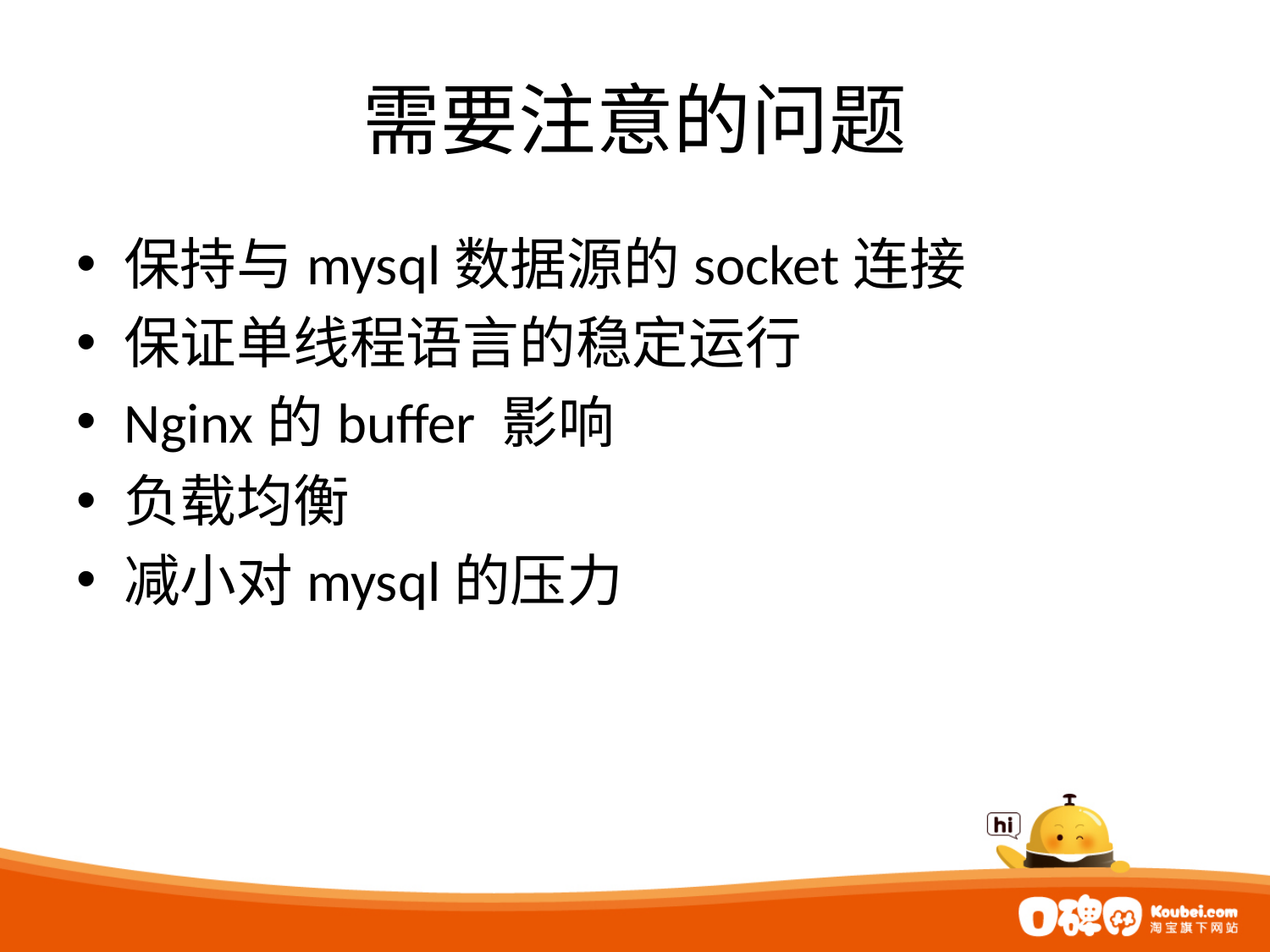

# 需要注意的问题
保持与mysql数据源的socket连接
保证单线程语言的稳定运行
Nginx的buffer 影响
负载均衡
减小对mysql的压力